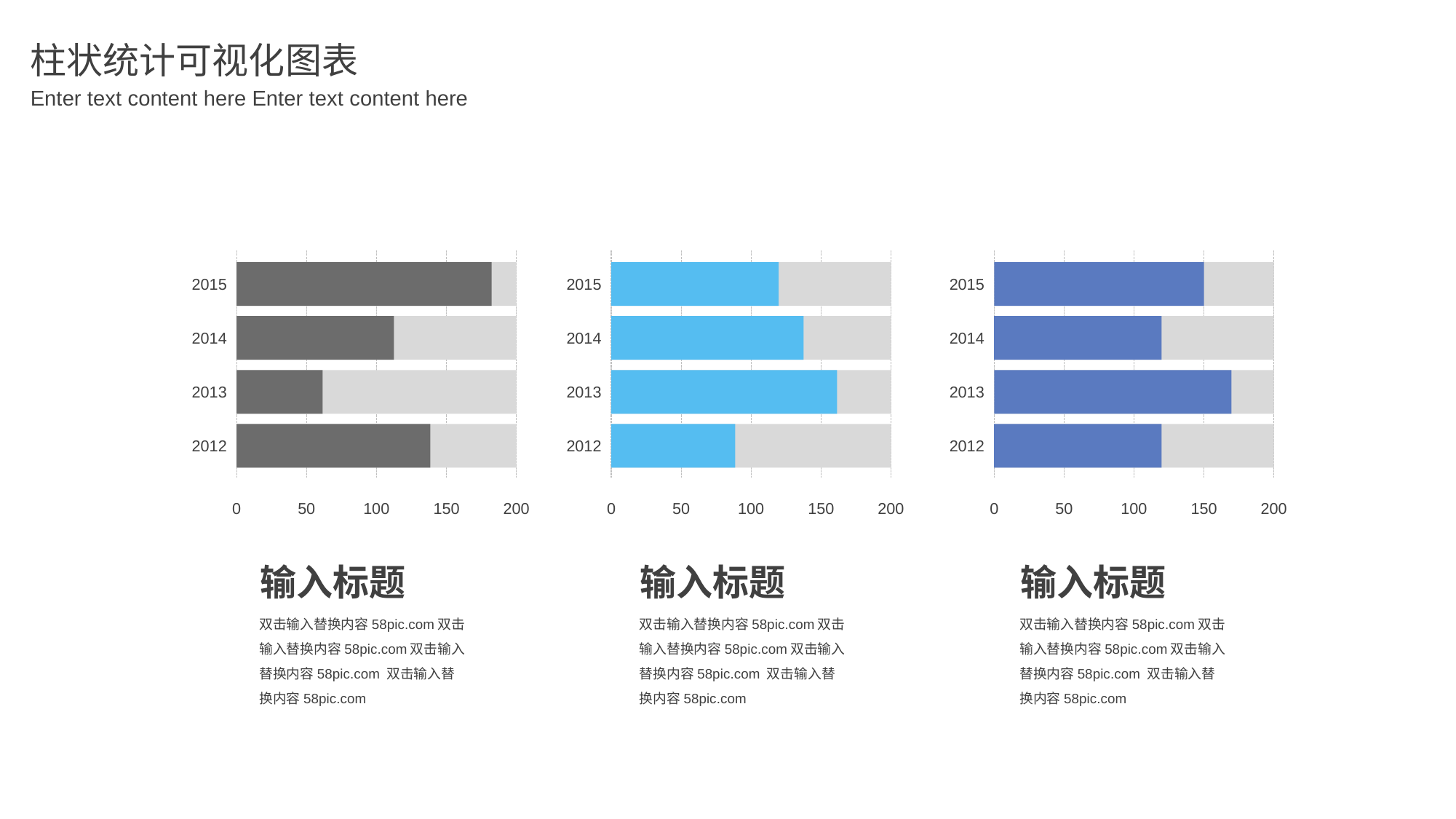

柱状统计可视化图表
Enter text content here Enter text content here

2015

2014

2013

2012
50
100
150
200
0

2015

2014

2013

2012
50
100
150
200
0

2015

2014

2013

2012
50
100
150
200
0
输入标题
双击输入替换内容58pic.com双击输入替换内容58pic.com双击输入替换内容58pic.com 双击输入替换内容58pic.com
输入标题
双击输入替换内容58pic.com双击输入替换内容58pic.com双击输入替换内容58pic.com 双击输入替换内容58pic.com
输入标题
双击输入替换内容58pic.com双击输入替换内容58pic.com双击输入替换内容58pic.com 双击输入替换内容58pic.com